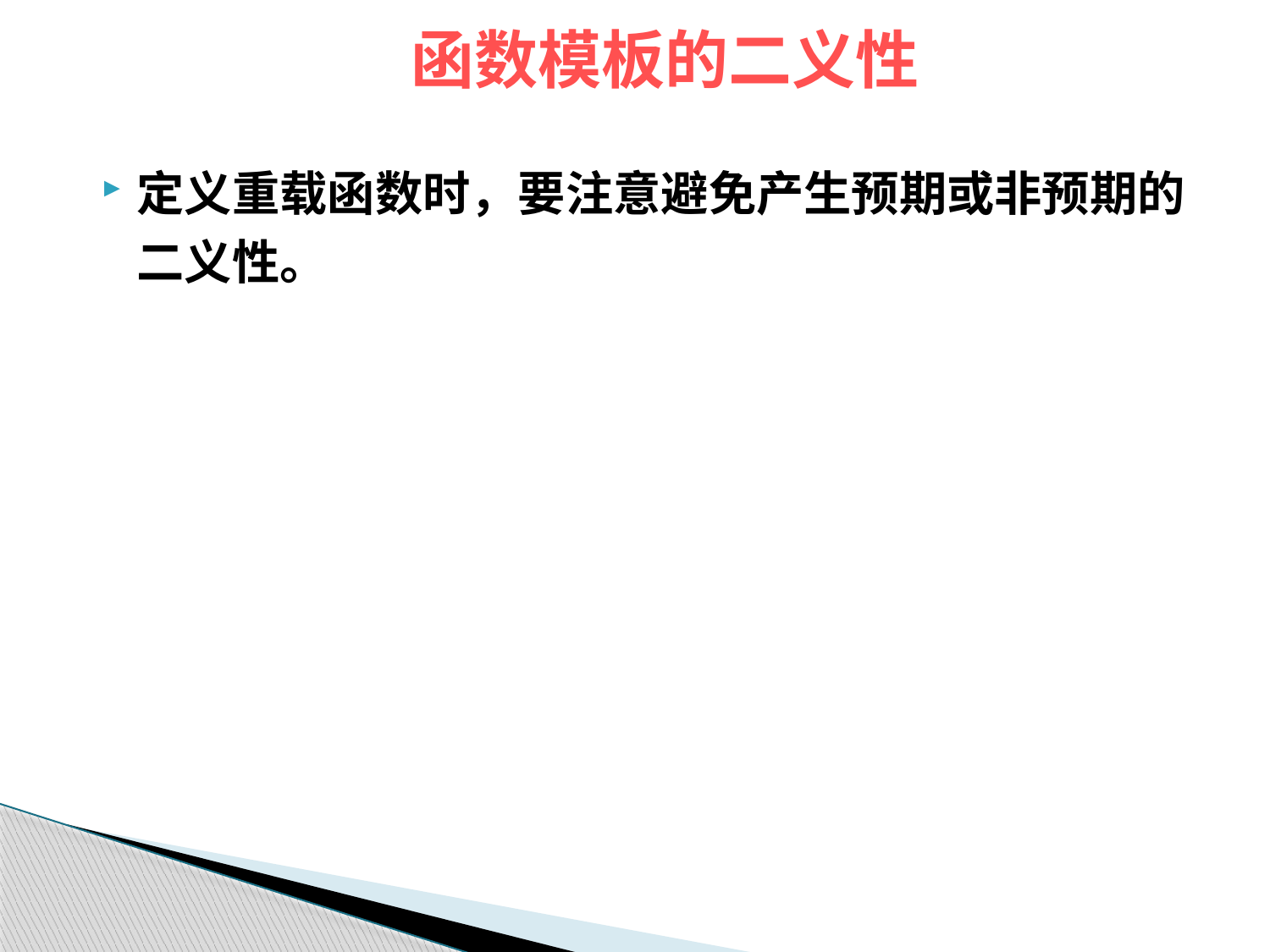

函数模板的二义性
定义重载函数时，要注意避免产生预期或非预期的二义性。